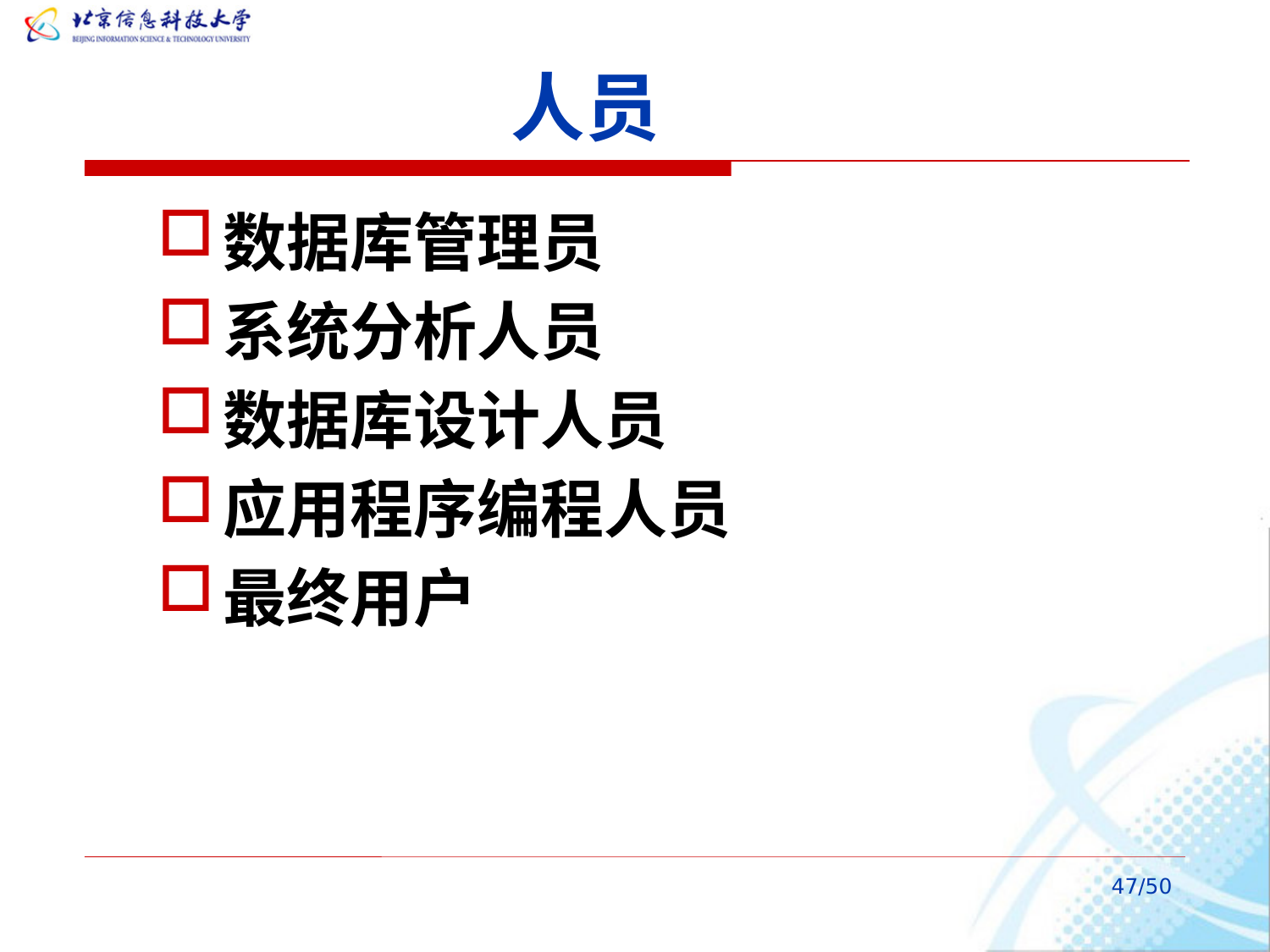

# 人员
数据库管理员
系统分析人员
数据库设计人员
应用程序编程人员
最终用户

47/50